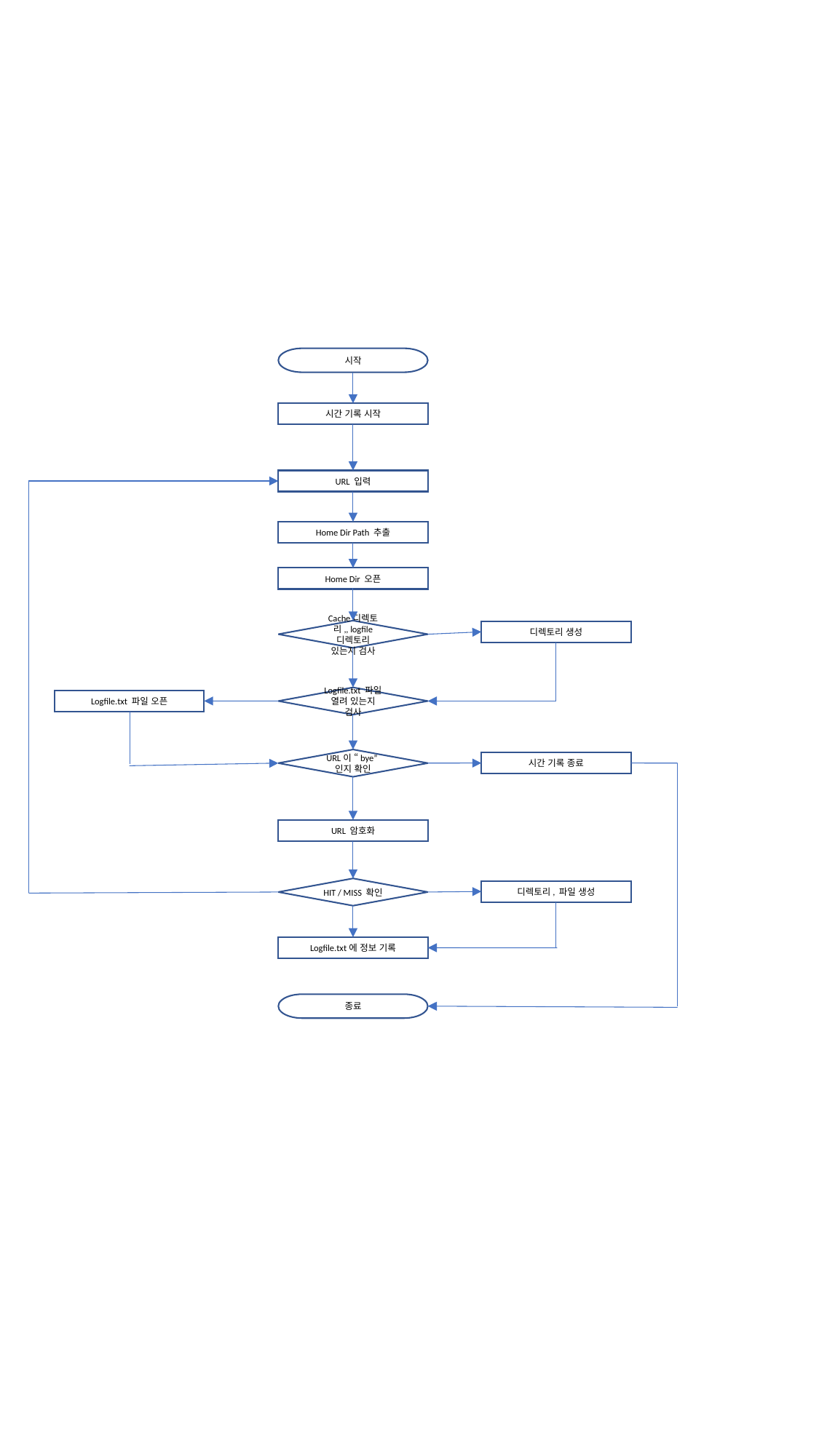

시작
시간 기록 시작
URL 입력
Home Dir Path 추출
Home Dir 오픈
Cache디렉토리,, logfile 디렉토리
있는지 검사
디렉토리 생성
Logfile.txt 파일 열려 있는지 검사
Logfile.txt 파일 오픈
URL이 “bye”인지 확인
시간 기록 종료
URL 암호화
HIT / MISS 확인
디렉토리, 파일 생성
Logfile.txt에 정보 기록
종료